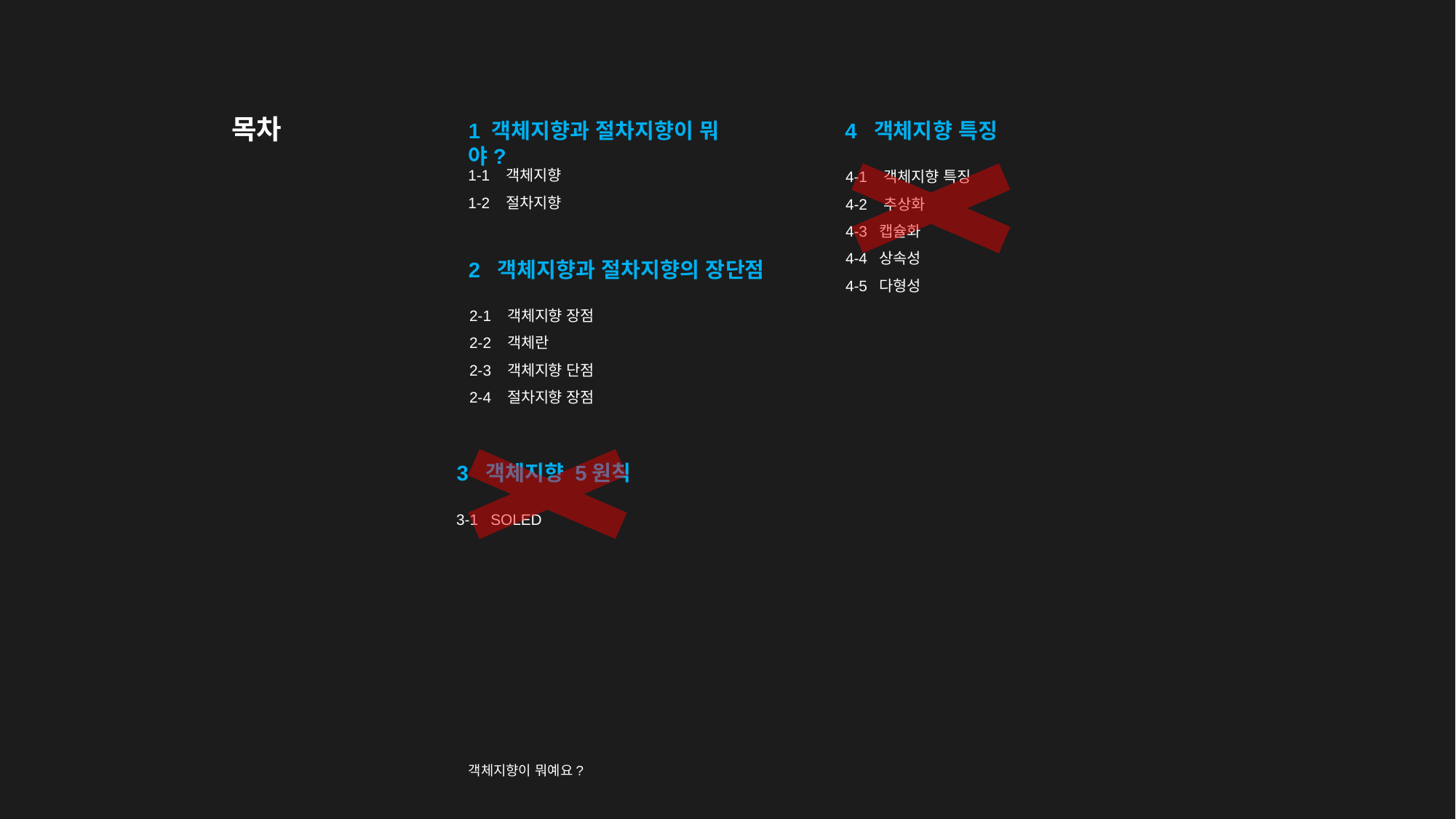

# 목차
4  객체지향 특징
4-1   객체지향 특징
4-2   추상화
4-3  캡슐화
4-4  상속성
4-5  다형성
1 객체지향과 절차지향이 뭐야?

1-1   객체지향
1-2   절차지향
2  객체지향과 절차지향의 장단점
2-1   객체지향 장점
2-2   객체란
2-3   객체지향 단점
2-4   절차지향 장점

3  객체지향 5원칙
3-1   SOLED
객체지향이 뭐예요?